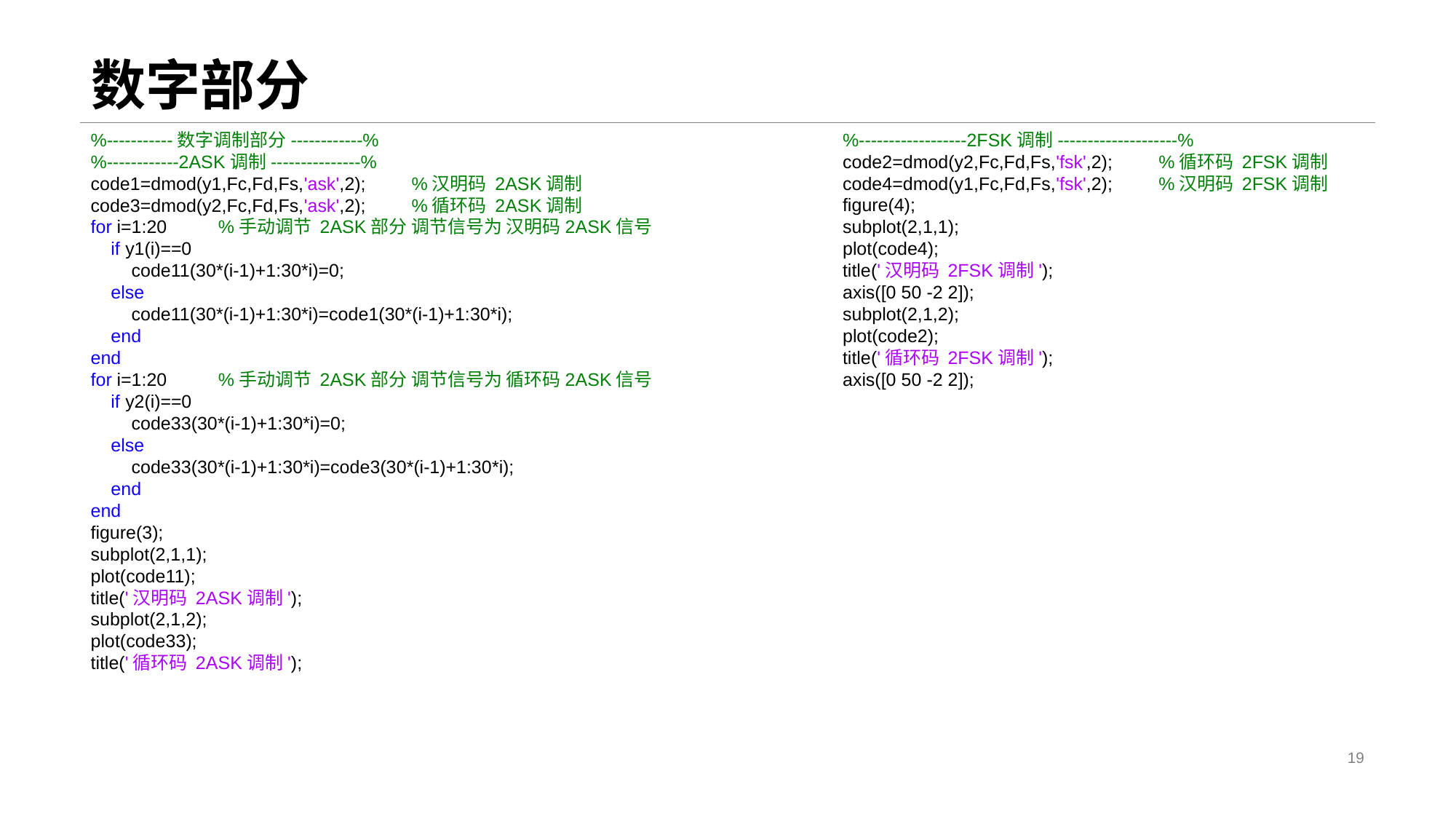

# 数字部分
%-----------数字调制部分------------%
%------------2ASK调制---------------%
code1=dmod(y1,Fc,Fd,Fs,'ask',2);         %汉明码 2ASK调制
code3=dmod(y2,Fc,Fd,Fs,'ask',2);         %循环码 2ASK调制
for i=1:20          %手动调节 2ASK部分 调节信号为 汉明码2ASK信号
    if y1(i)==0
        code11(30*(i-1)+1:30*i)=0;
    else
        code11(30*(i-1)+1:30*i)=code1(30*(i-1)+1:30*i);
    end
end
for i=1:20          %手动调节 2ASK部分 调节信号为 循环码2ASK信号
    if y2(i)==0
        code33(30*(i-1)+1:30*i)=0;
    else
        code33(30*(i-1)+1:30*i)=code3(30*(i-1)+1:30*i);
    end
end
figure(3);
subplot(2,1,1);
plot(code11);
title('汉明码 2ASK调制');
subplot(2,1,2);
plot(code33);
title('循环码 2ASK调制');
%------------------2FSK调制--------------------%
code2=dmod(y2,Fc,Fd,Fs,'fsk',2);         %循环码 2FSK调制
code4=dmod(y1,Fc,Fd,Fs,'fsk',2);         %汉明码 2FSK调制
figure(4);
subplot(2,1,1);
plot(code4);
title('汉明码 2FSK调制');
axis([0 50 -2 2]);
subplot(2,1,2);
plot(code2);
title('循环码 2FSK调制');
axis([0 50 -2 2]);

19